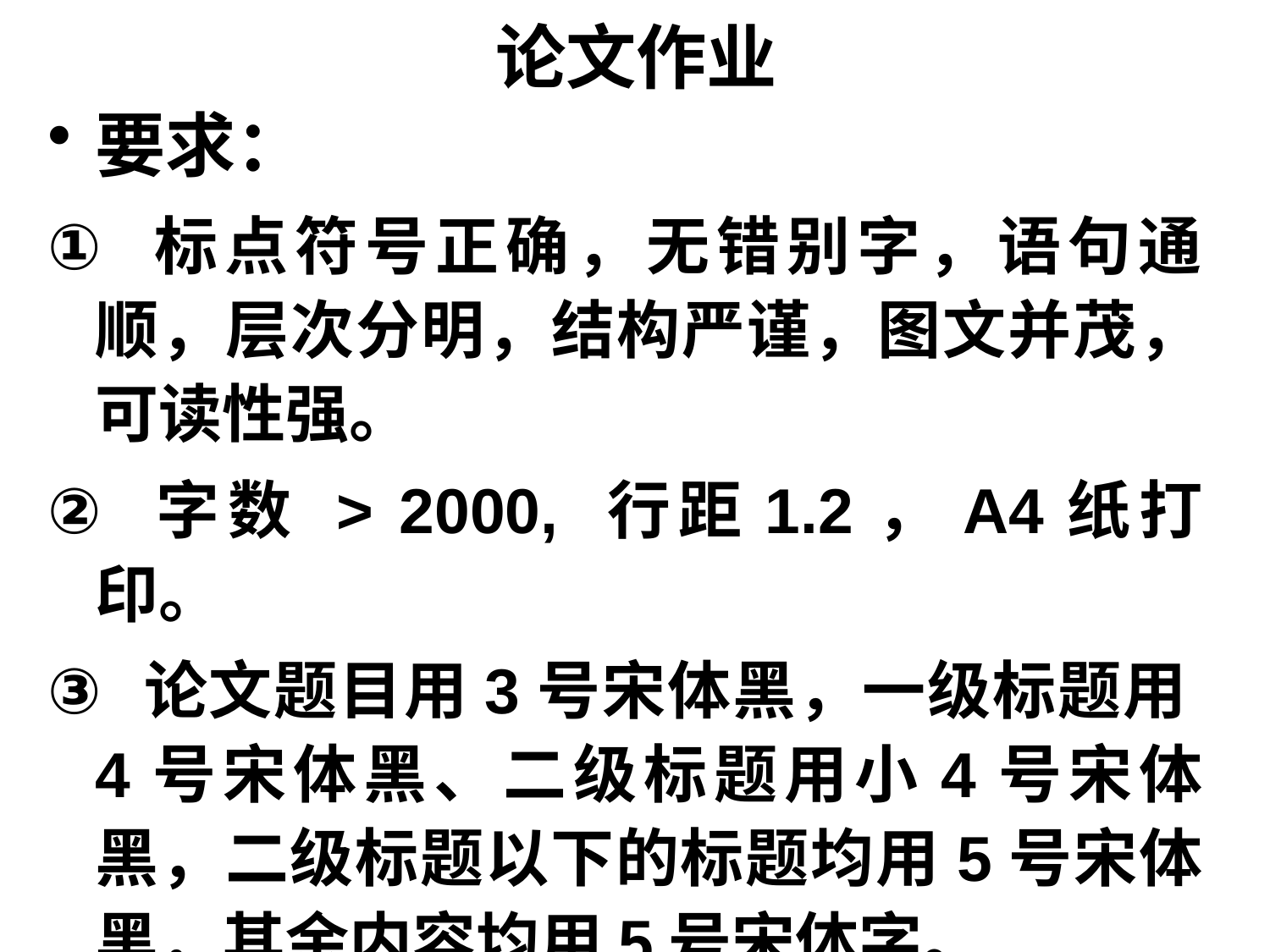

# 论文作业
要求：
 标点符号正确，无错别字，语句通顺，层次分明，结构严谨，图文并茂，可读性强。
 字数 > 2000, 行距1.2，A4纸打印。
 论文题目用3号宋体黑，一级标题用4号宋体黑、二级标题用小4号宋体黑，二级标题以下的标题均用5号宋体黑，其余内容均用5号宋体字。